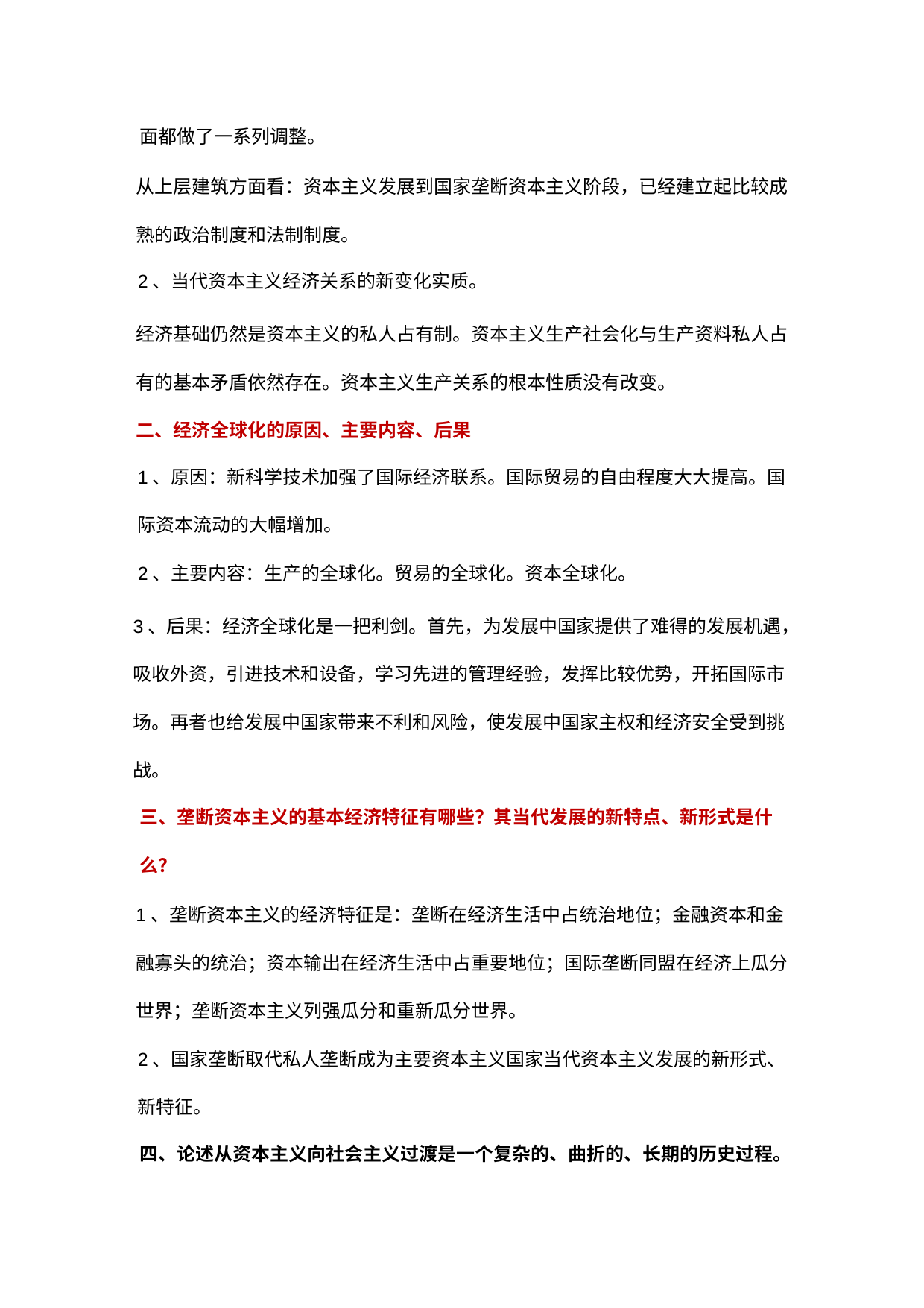

面都做了一系列调整。
从上层建筑方面看：资本主义发展到国家垄断资本主义阶段，已经建立起比较成

熟的政治制度和法制制度。
2、当代资本主义经济关系的新变化实质。
经济基础仍然是资本主义的私人占有制。资本主义生产社会化与生产资料私人占

有的基本矛盾依然存在。资本主义生产关系的根本性质没有改变。

二、经济全球化的原因、主要内容、后果
1、原因：新科学技术加强了国际经济联系。国际贸易的自由程度大大提高。国

际资本流动的大幅增加。
2、主要内容：生产的全球化。贸易的全球化。资本全球化。
3、后果：经济全球化是一把利剑。首先，为发展中国家提供了难得的发展机遇，

吸收外资，引进技术和设备，学习先进的管理经验，发挥比较优势，开拓国际市

场。再者也给发展中国家带来不利和风险，使发展中国家主权和经济安全受到挑

战。
三、垄断资本主义的基本经济特征有哪些？其当代发展的新特点、新形式是什

么？
1、垄断资本主义的经济特征是：垄断在经济生活中占统治地位；金融资本和金

融寡头的统治；资本输出在经济生活中占重要地位；国际垄断同盟在经济上瓜分

世界；垄断资本主义列强瓜分和重新瓜分世界。
2、国家垄断取代私人垄断成为主要资本主义国家当代资本主义发展的新形式、

新特征。
四、论述从资本主义向社会主义过渡是一个复杂的、曲折的、长期的历史过程。